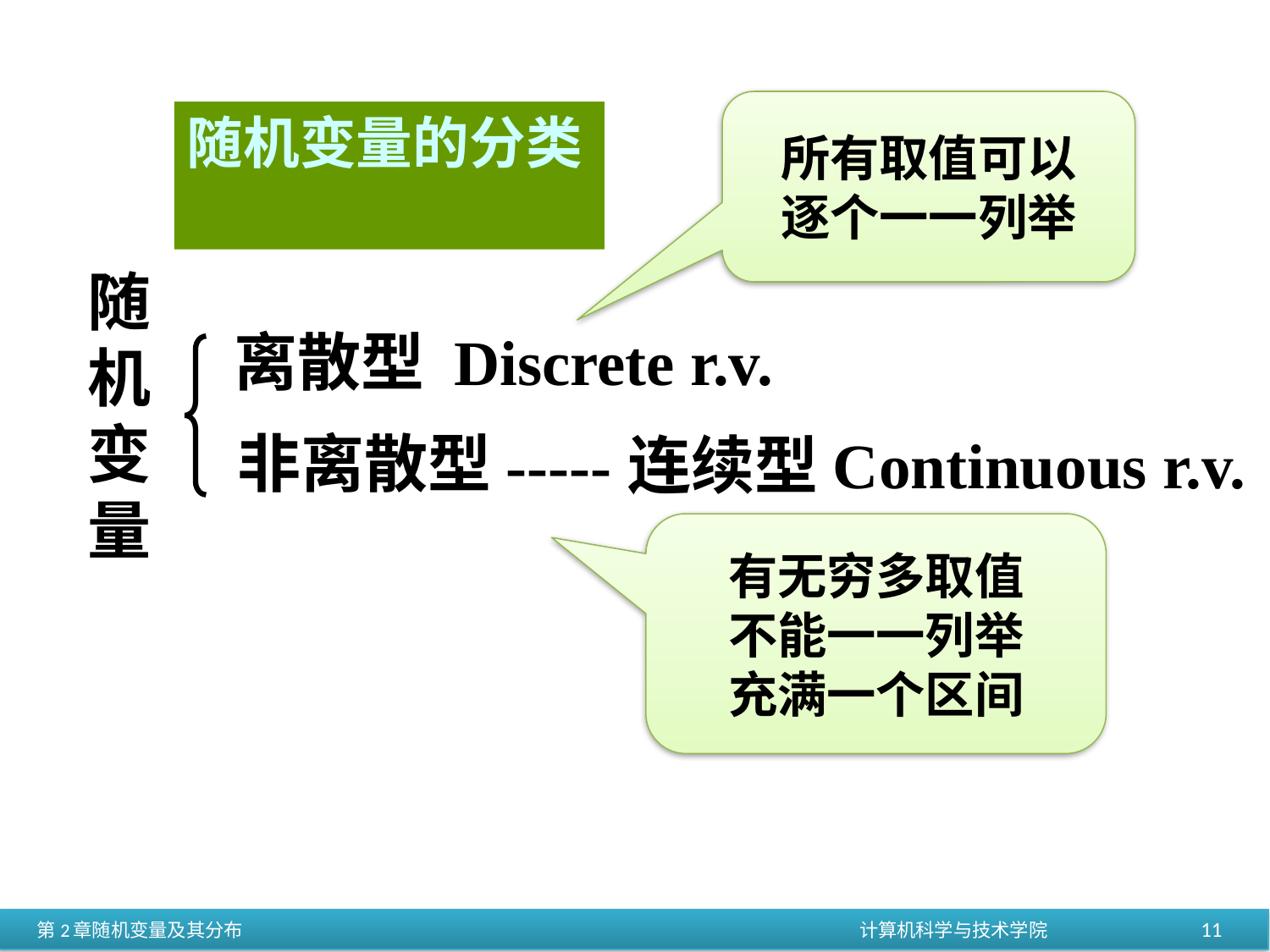

所有取值可以
逐个一一列举
随机变量的分类
随机变量
离散型 Discrete r.v.

非离散型
-----连续型Continuous r.v.
有无穷多取值
不能一一列举
充满一个区间